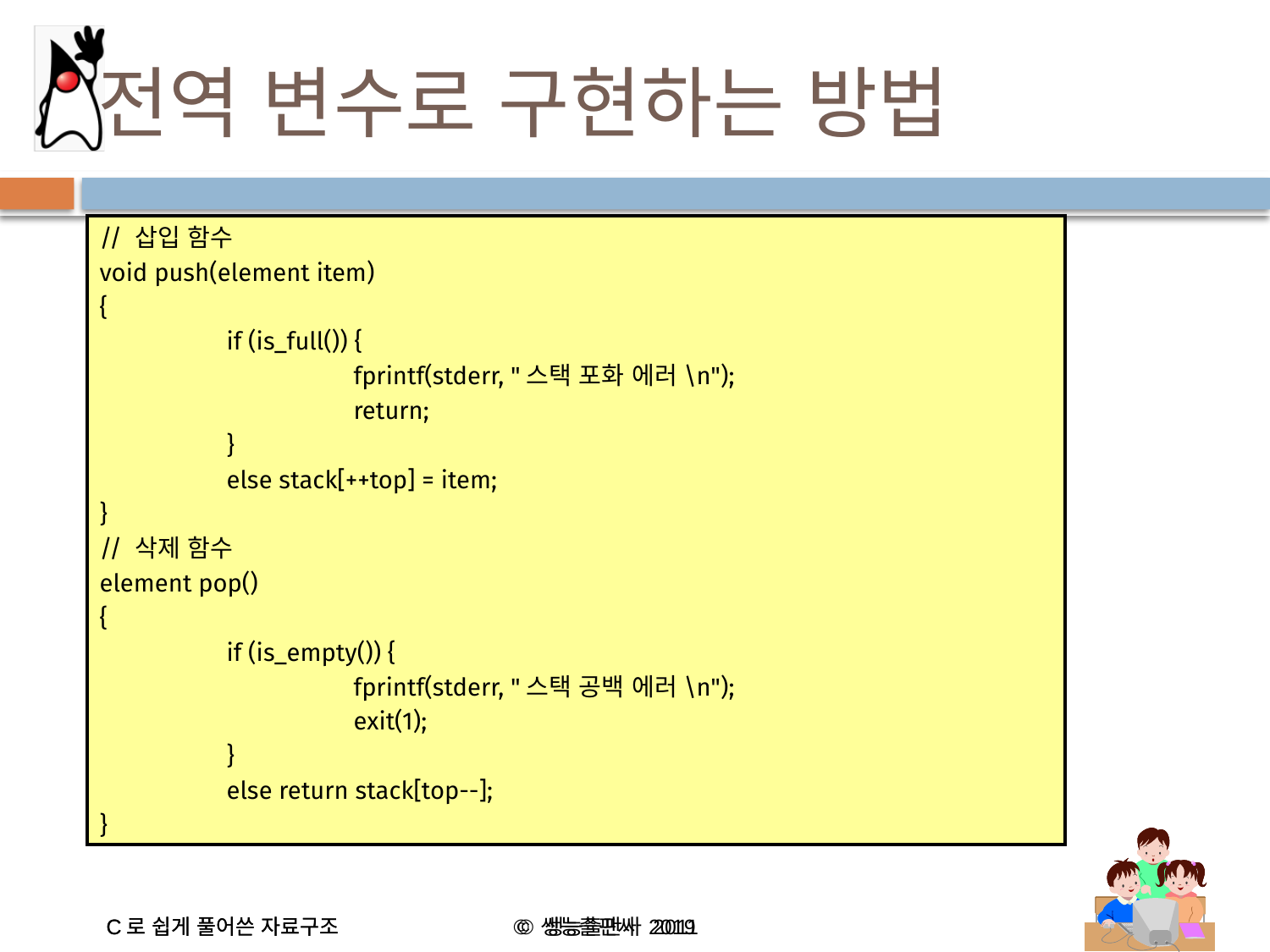

# 전역 변수로 구현하는 방법
// 삽입 함수
void push(element item)
{
	if (is_full()) {
		fprintf(stderr, "스택 포화 에러\n");
		return;
	}
	else stack[++top] = item;
}
// 삭제 함수
element pop()
{
	if (is_empty()) {
		fprintf(stderr, "스택 공백 에러\n");
		exit(1);
	}
	else return stack[top--];
}